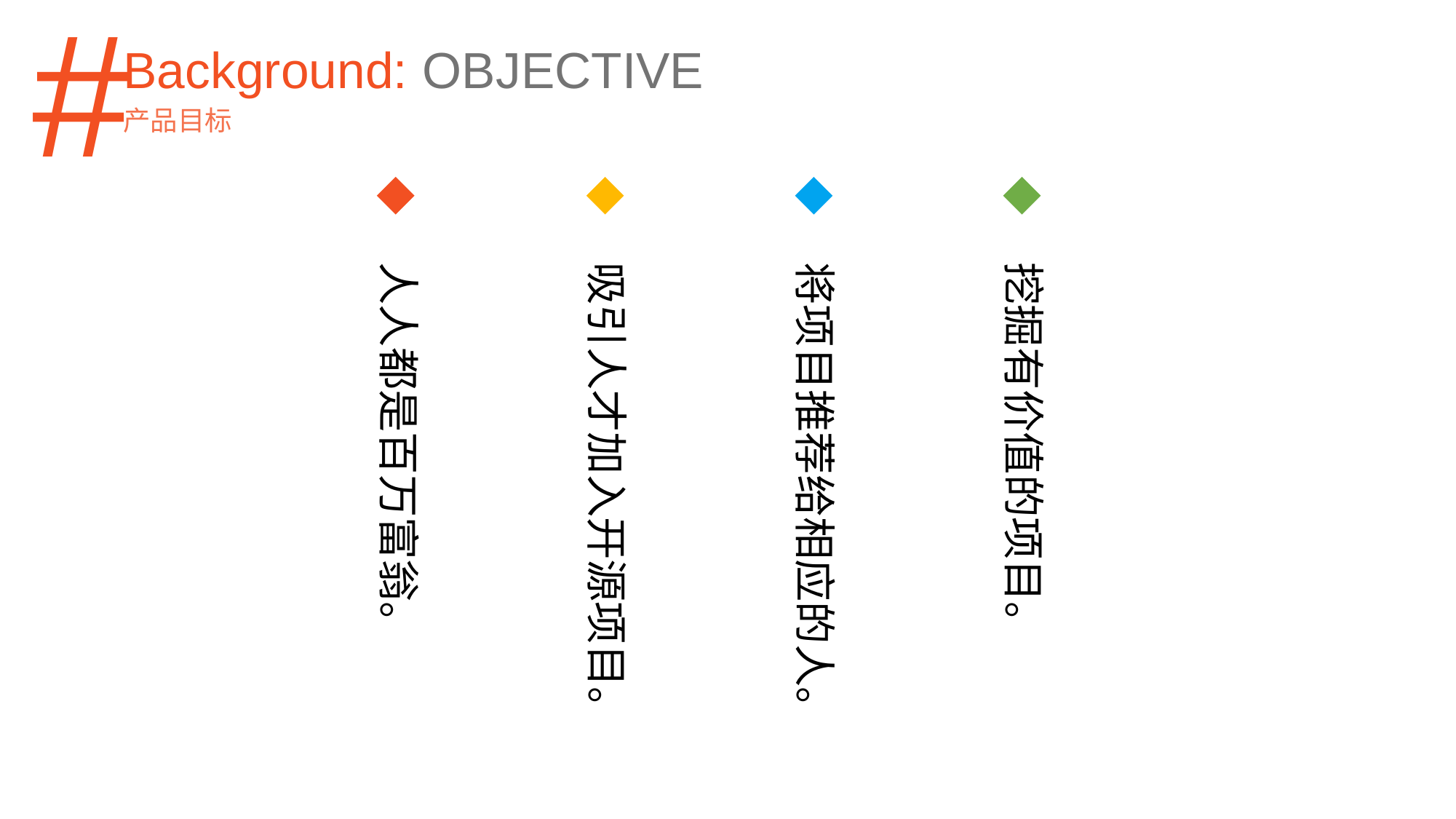

#
Background: OBJECTIVE
产品目标

人人都是百万富翁。
吸引人才加入开源项目。
将项目推荐给相应的人。
挖掘有价值的项目。